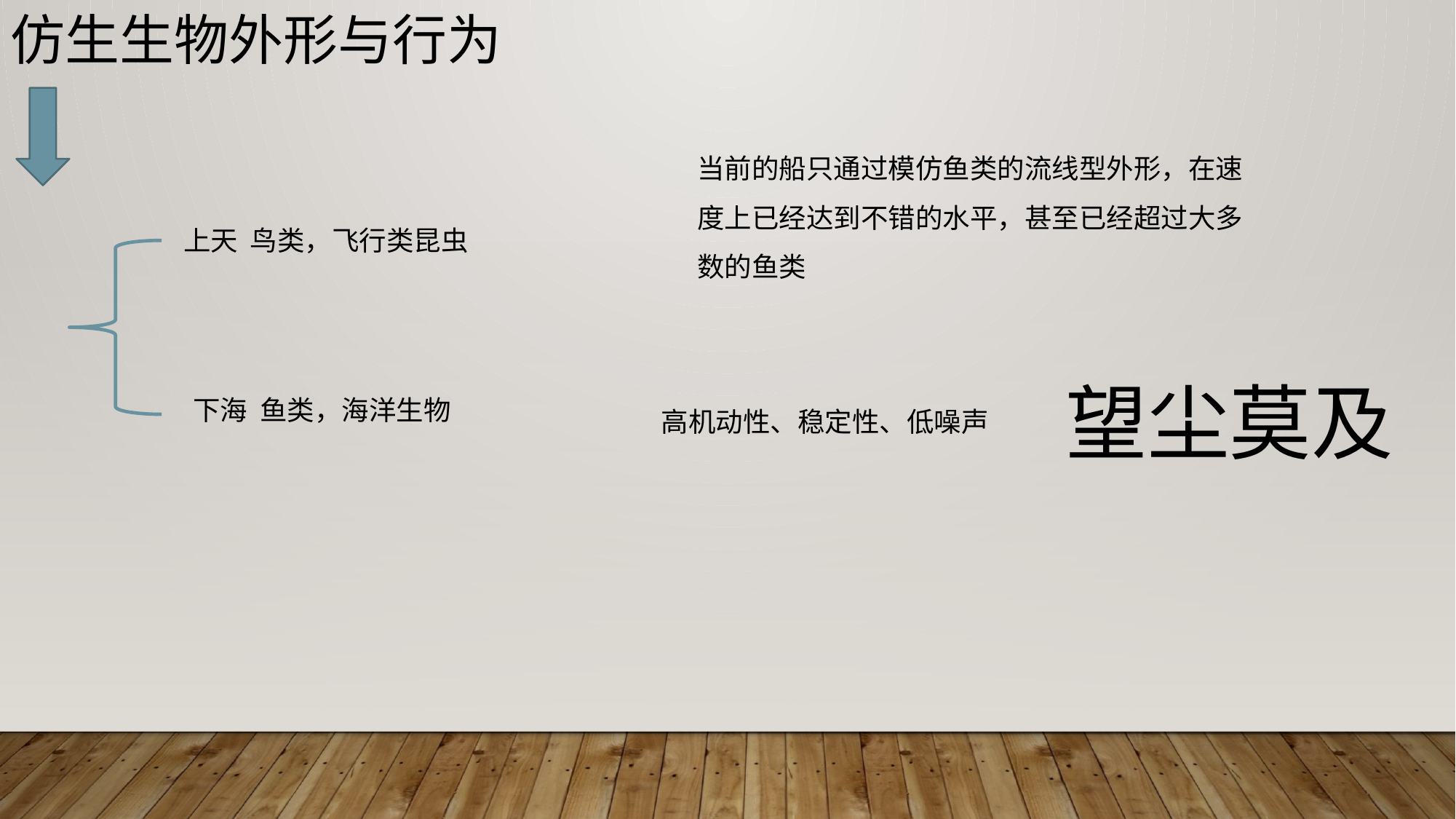

仿生生物外形与行为

当前的船只通过模仿鱼类的流线型外形，在速度上已经达到不错的水平，甚至已经超过大多数的鱼类
上天  鸟类，飞行类昆虫

望尘莫及
下海  鱼类，海洋生物
高机动性、稳定性、低噪声